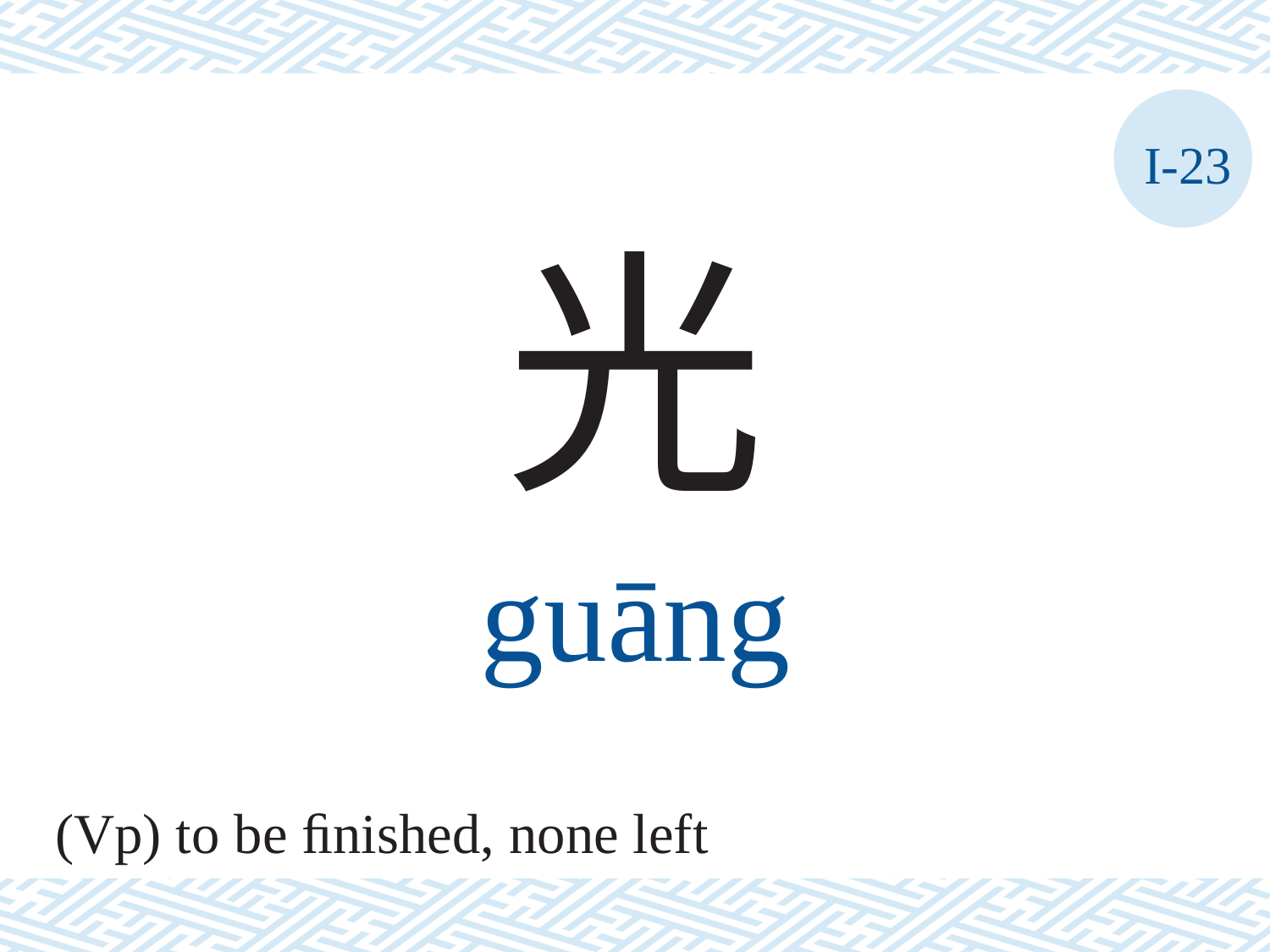

I-23
光
guāng
(Vp) to be ﬁnished, none left